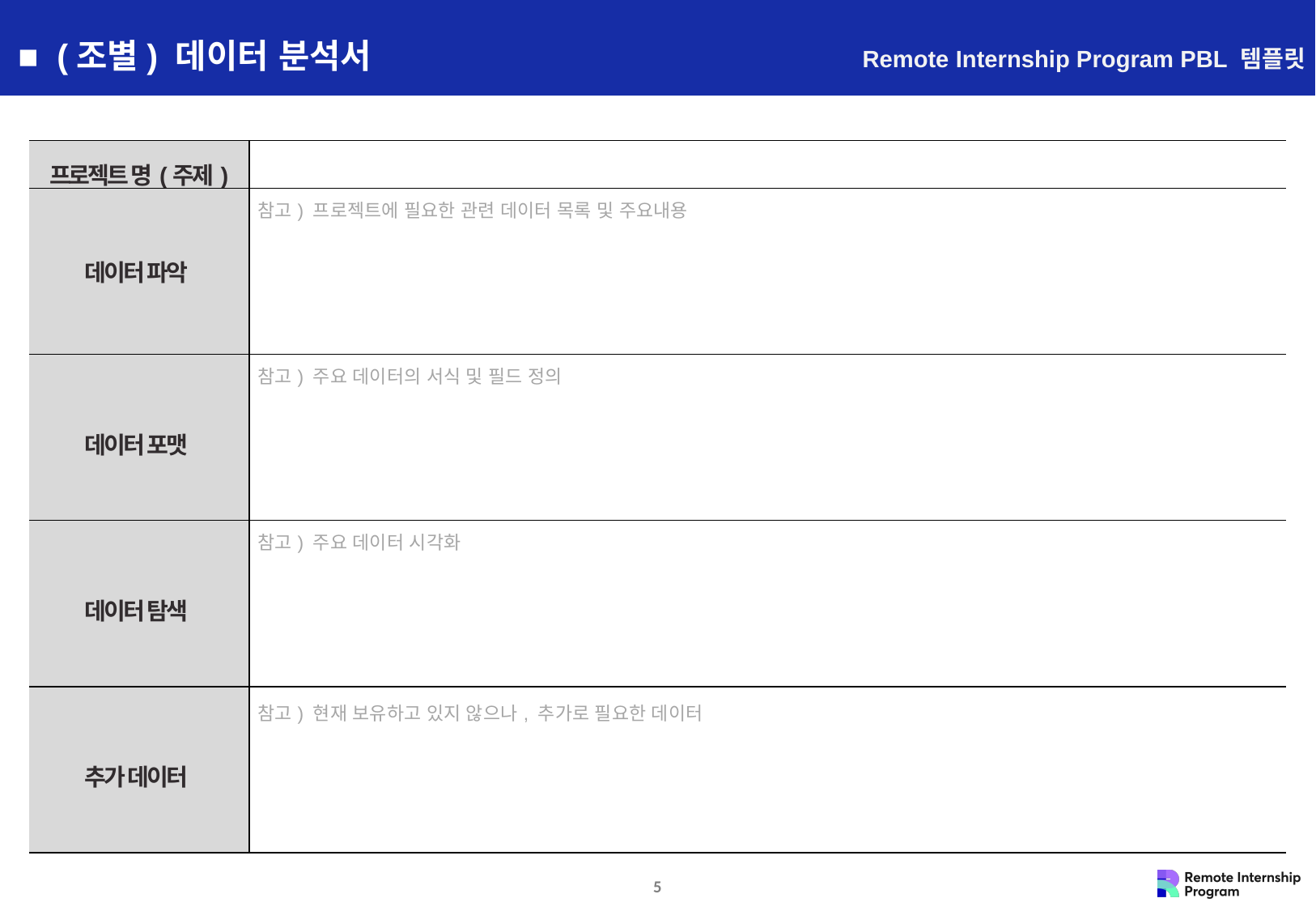

■  (조별) 데이터 분석서
Remote Internship Program PBL 템플릿
| 프로젝트 명(주제) |  |
| --- | --- |
| 데이터 파악 | 참고) 프로젝트에 필요한 관련 데이터 목록 및 주요내용 |
| 데이터 포맷 | 참고) 주요 데이터의 서식 및 필드 정의 |
| 데이터 탐색 | 참고) 주요 데이터 시각화 |
| 추가 데이터 | 참고) 현재 보유하고 있지 않으나, 추가로 필요한 데이터 |